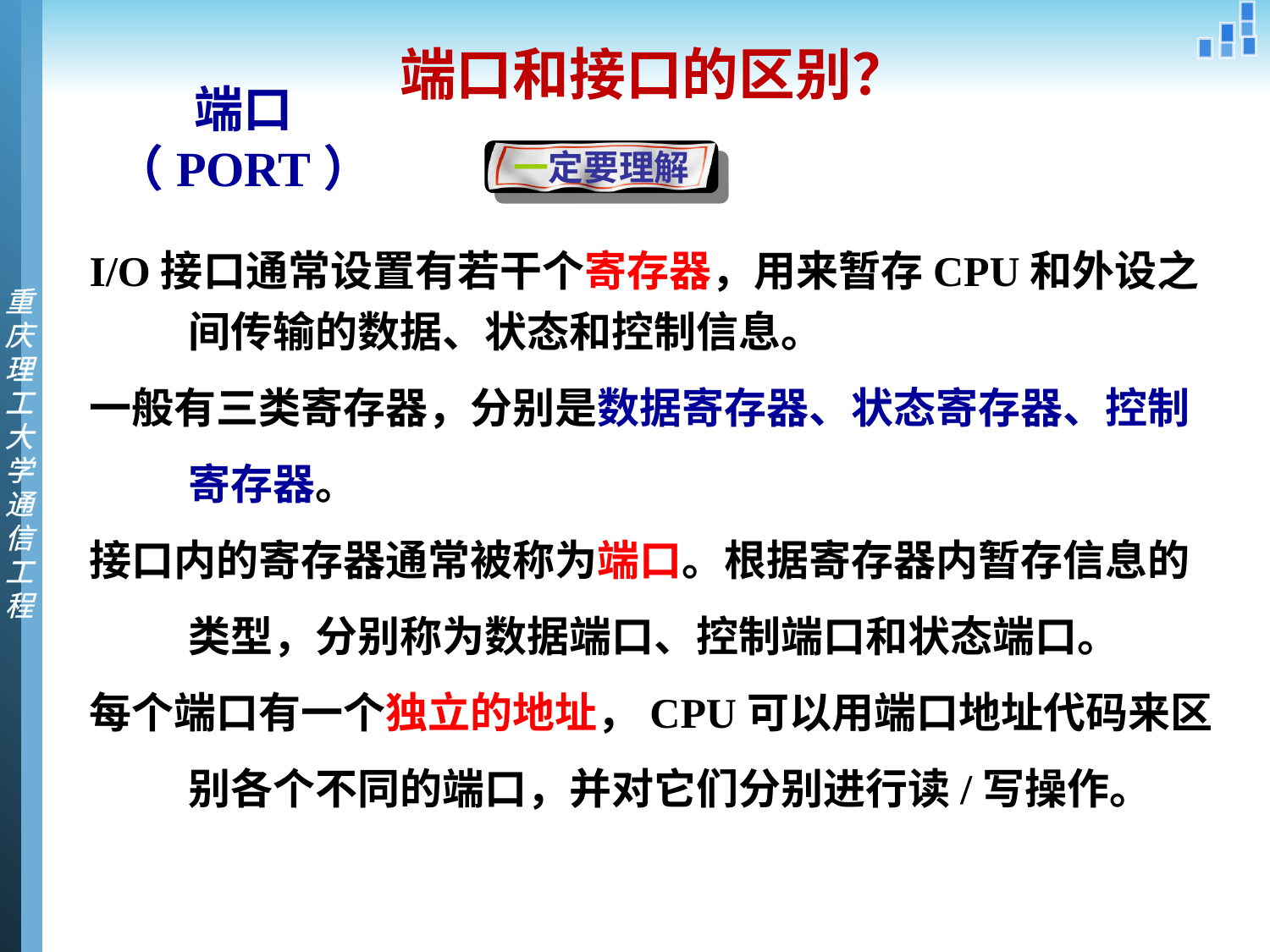

端口和接口的区别？
端口（PORT）
一定要理解
I/O接口通常设置有若干个寄存器，用来暂存CPU和外设之间传输的数据、状态和控制信息。
一般有三类寄存器，分别是数据寄存器、状态寄存器、控制寄存器。
接口内的寄存器通常被称为端口。根据寄存器内暂存信息的类型，分别称为数据端口、控制端口和状态端口。
每个端口有一个独立的地址，CPU可以用端口地址代码来区别各个不同的端口，并对它们分别进行读/写操作。